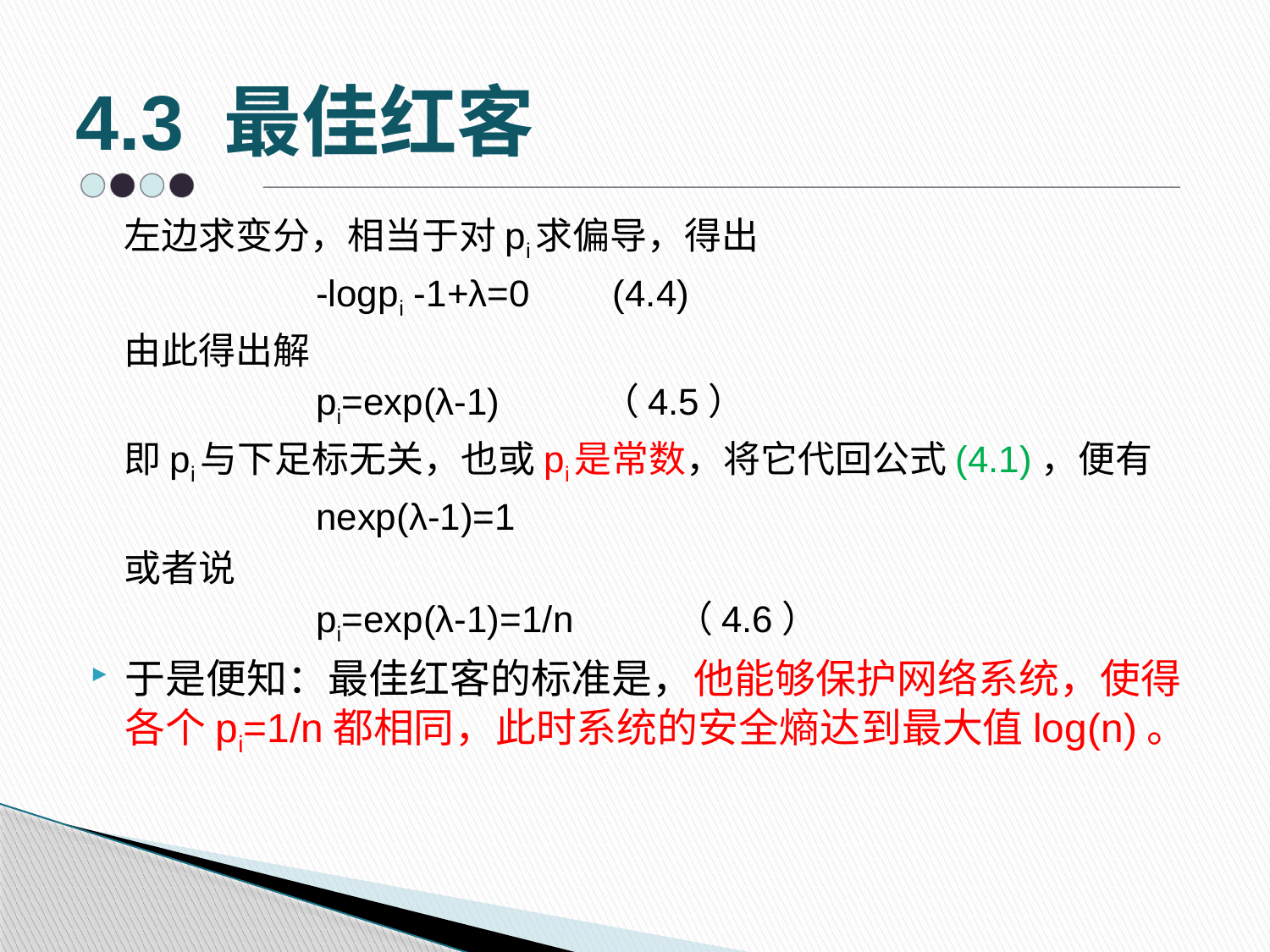

# 4.3 最佳红客

左边求变分，相当于对pi求偏导，得出
-logpi -1+λ=0        (4.4)
由此得出解
pi=exp(λ-1)         （4.5）
即pi与下足标无关，也或pi是常数，将它代回公式(4.1)，便有
nexp(λ-1)=1
或者说
pi=exp(λ-1)=1/n         （4.6）
于是便知：最佳红客的标准是，他能够保护网络系统，使得各个pi=1/n都相同，此时系统的安全熵达到最大值log(n)。